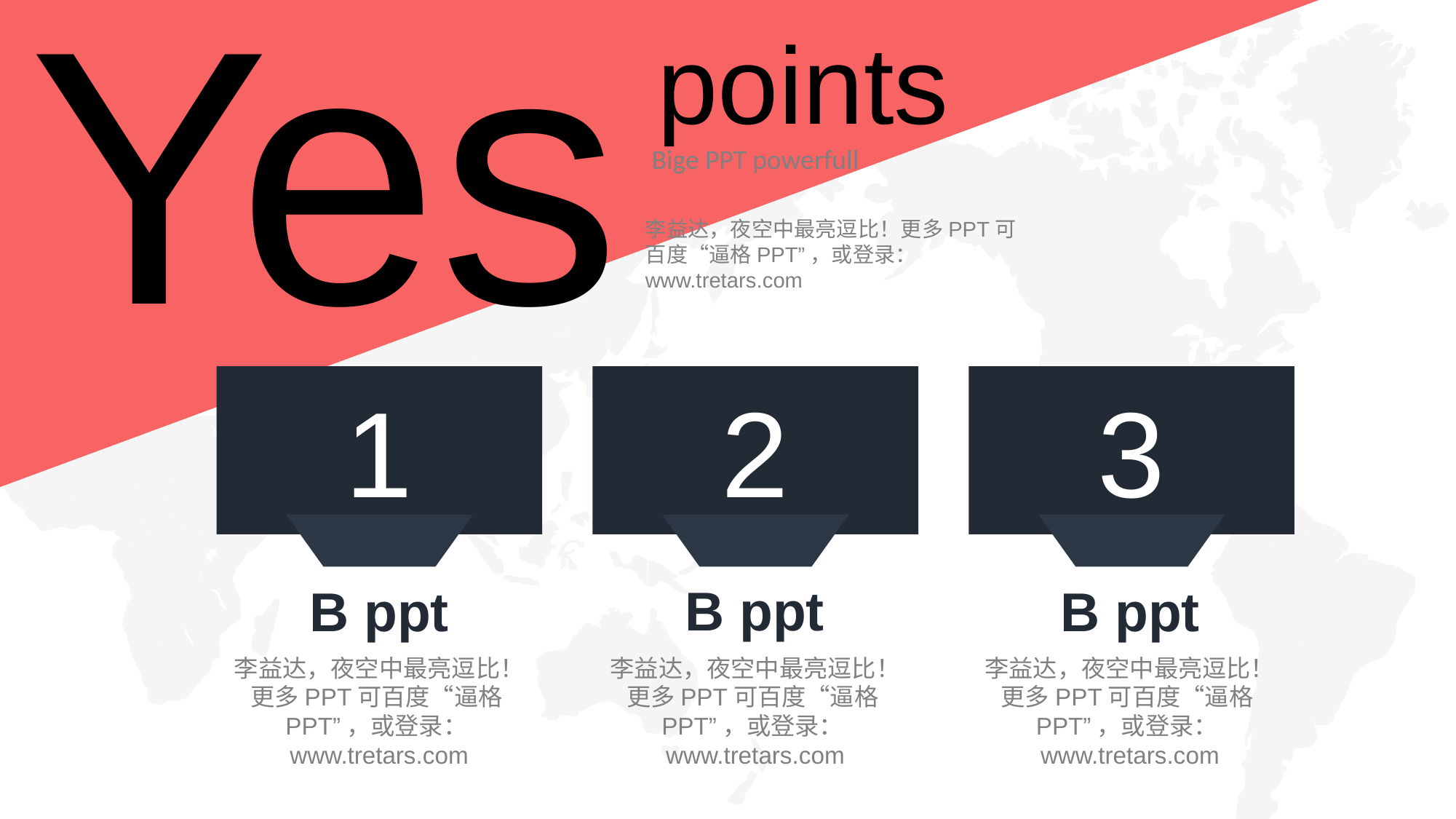

Yes
points
Bige PPT powerfull
李益达，夜空中最亮逗比！更多PPT可百度“逼格PPT”，或登录：www.tretars.com

2
3
1
B ppt
B ppt
B ppt
李益达，夜空中最亮逗比！更多PPT可百度“逼格PPT”，或登录：www.tretars.com
李益达，夜空中最亮逗比！更多PPT可百度“逼格PPT”，或登录：www.tretars.com
李益达，夜空中最亮逗比！更多PPT可百度“逼格PPT”，或登录：www.tretars.com